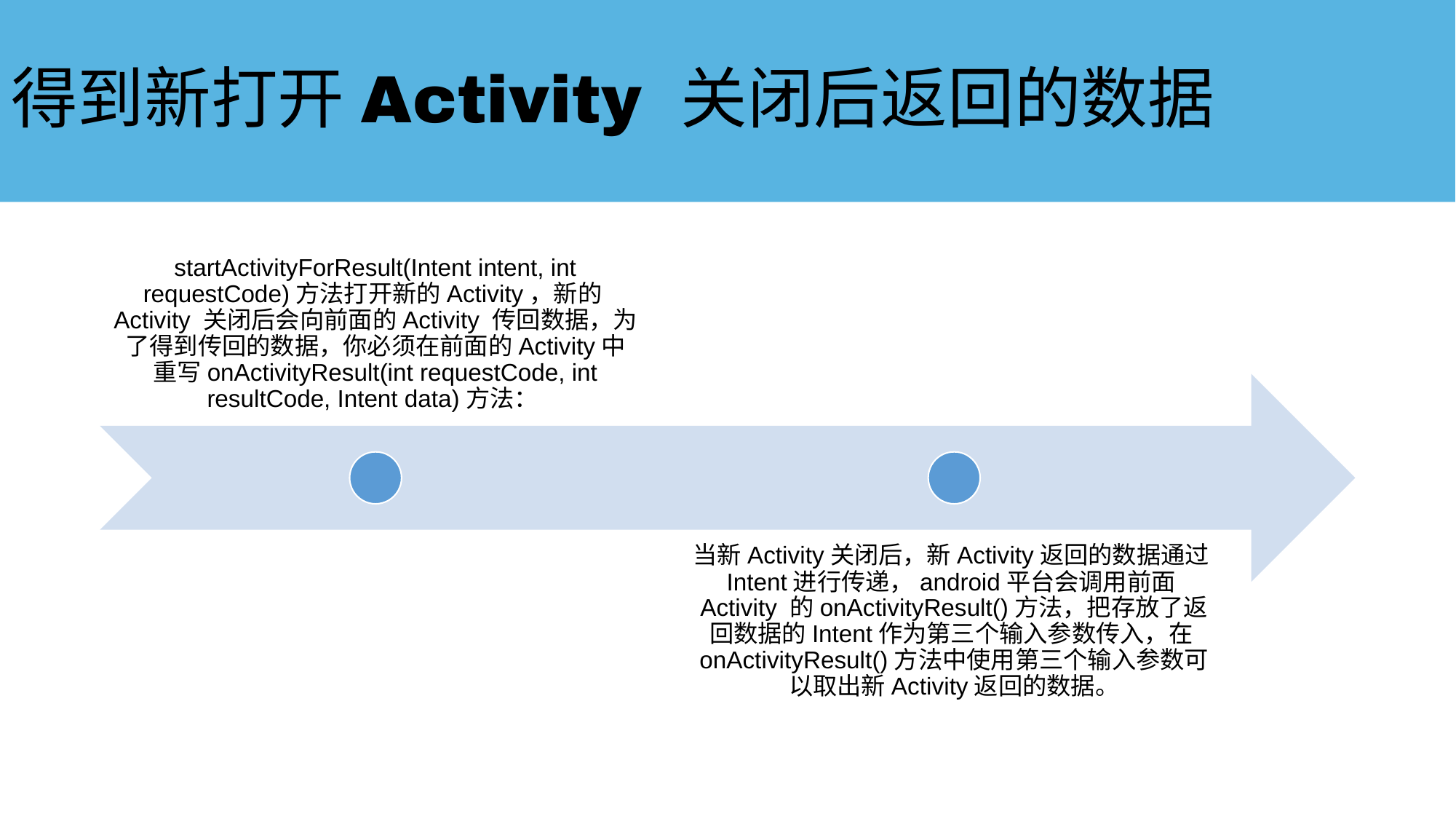

# 得到新打开Activity 关闭后返回的数据
startActivityForResult(Intent intent, int requestCode)方法打开新的Activity，新的Activity 关闭后会向前面的Activity 传回数据，为了得到传回的数据，你必须在前面的Activity中重写onActivityResult(int requestCode, int resultCode, Intent data)方法：
当新Activity关闭后，新Activity返回的数据通过Intent进行传递，android平台会调用前面Activity 的onActivityResult()方法，把存放了返回数据的Intent作为第三个输入参数传入，在onActivityResult()方法中使用第三个输入参数可以取出新Activity返回的数据。